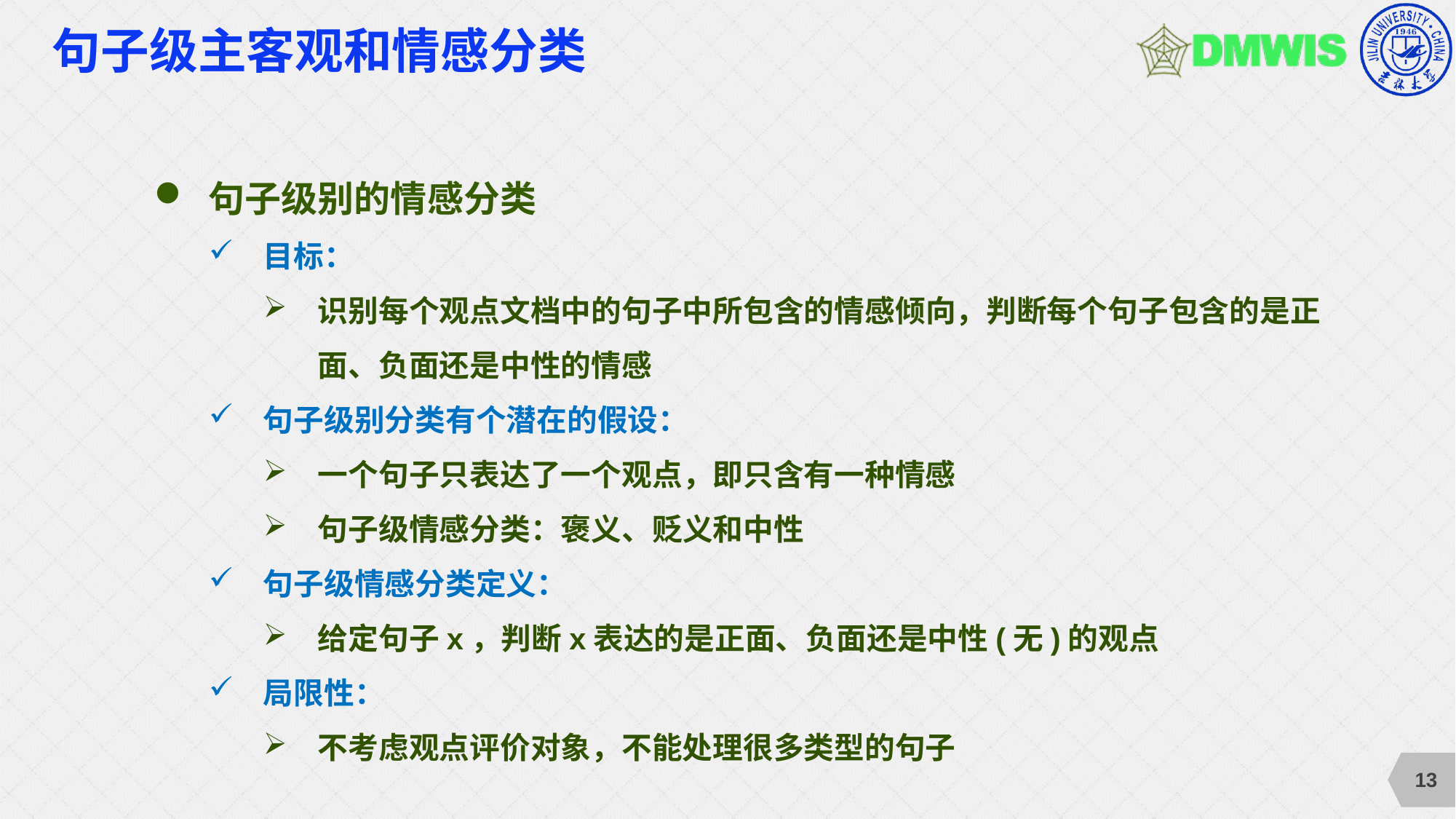

# 句子级主客观和情感分类

句子级别的情感分类
目标：
识别每个观点文档中的句子中所包含的情感倾向，判断每个句子包含的是正面、负面还是中性的情感
句子级别分类有个潜在的假设：
一个句子只表达了一个观点，即只含有一种情感
句子级情感分类：褒义、贬义和中性
句子级情感分类定义：
给定句子x，判断x表达的是正面、负面还是中性(无)的观点
局限性：
不考虑观点评价对象，不能处理很多类型的句子

13